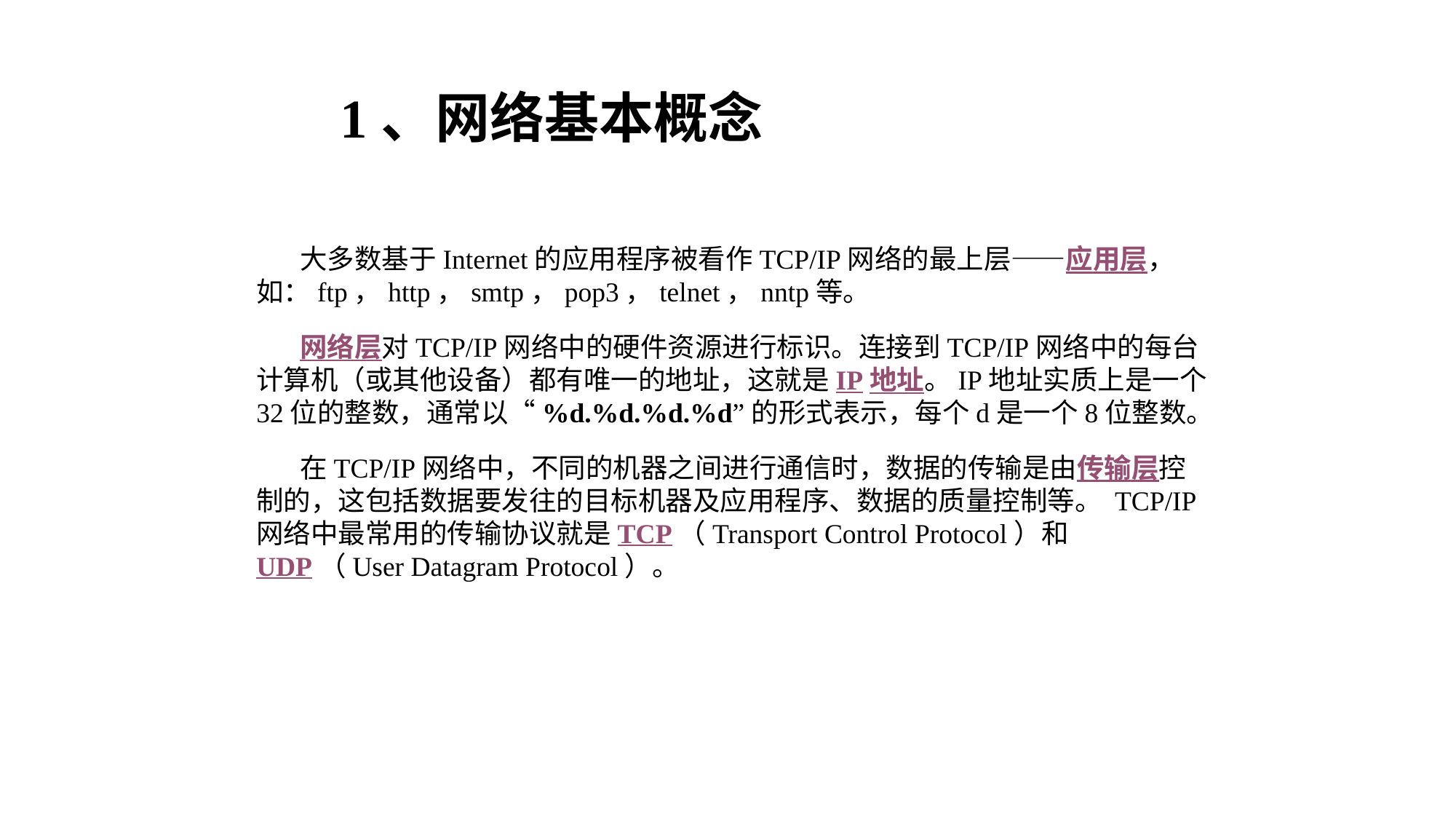

1、网络基本概念
      大多数基于Internet的应用程序被看作TCP/IP网络的最上层——应用层， 如：ftp，http，smtp，pop3，telnet，nntp等。

      网络层对TCP/IP网络中的硬件资源进行标识。连接到TCP/IP网络中的每台计算机（或其他设备）都有唯一的地址，这就是IP地址。IP地址实质上是一个32位的整数，通常以“%d.%d.%d.%d”的形式表示，每个d是一个8位整数。

      在TCP/IP网络中，不同的机器之间进行通信时，数据的传输是由传输层控制的，这包括数据要发往的目标机器及应用程序、数据的质量控制等。 TCP/IP网络中最常用的传输协议就是TCP（Transport Control Protocol）和UDP（User Datagram Protocol）。